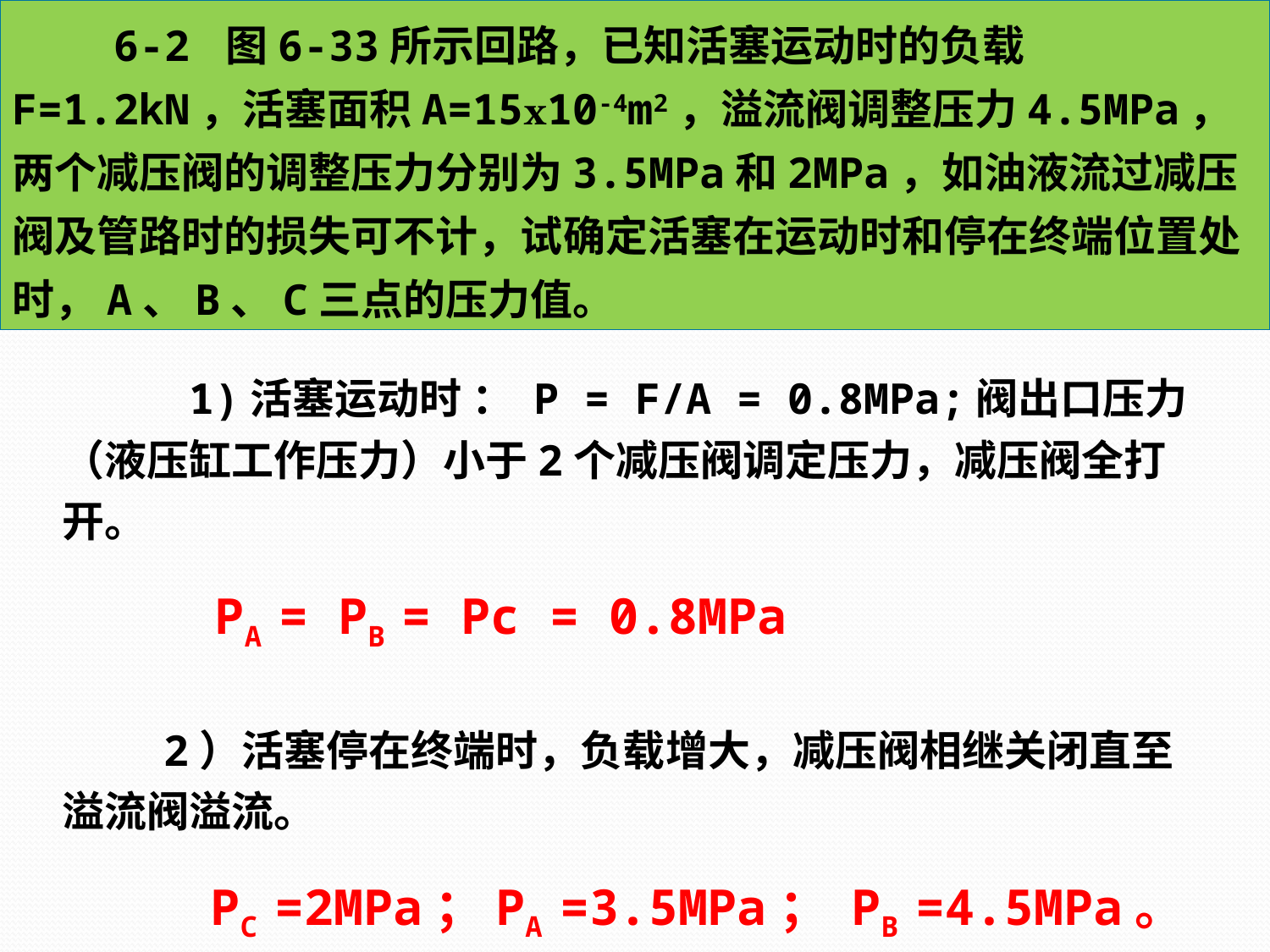

6-2 图6-33所示回路，已知活塞运动时的负载F=1.2kN，活塞面积A=15ⅹ10-4m2，溢流阀调整压力4.5MPa，两个减压阀的调整压力分别为3.5MPa和2MPa，如油液流过减压阀及管路时的损失可不计，试确定活塞在运动时和停在终端位置处时，A、B、C三点的压力值。
     1)活塞运动时 ： P = F/A = 0.8MPa;阀出口压力（液压缸工作压力）小于2个减压阀调定压力，减压阀全打开。
      PA = PB = Pc = 0.8MPa
    2）活塞停在终端时，负载增大，减压阀相继关闭直至溢流阀溢流。
     PC =2MPa；PA =3.5MPa； PB =4.5MPa。